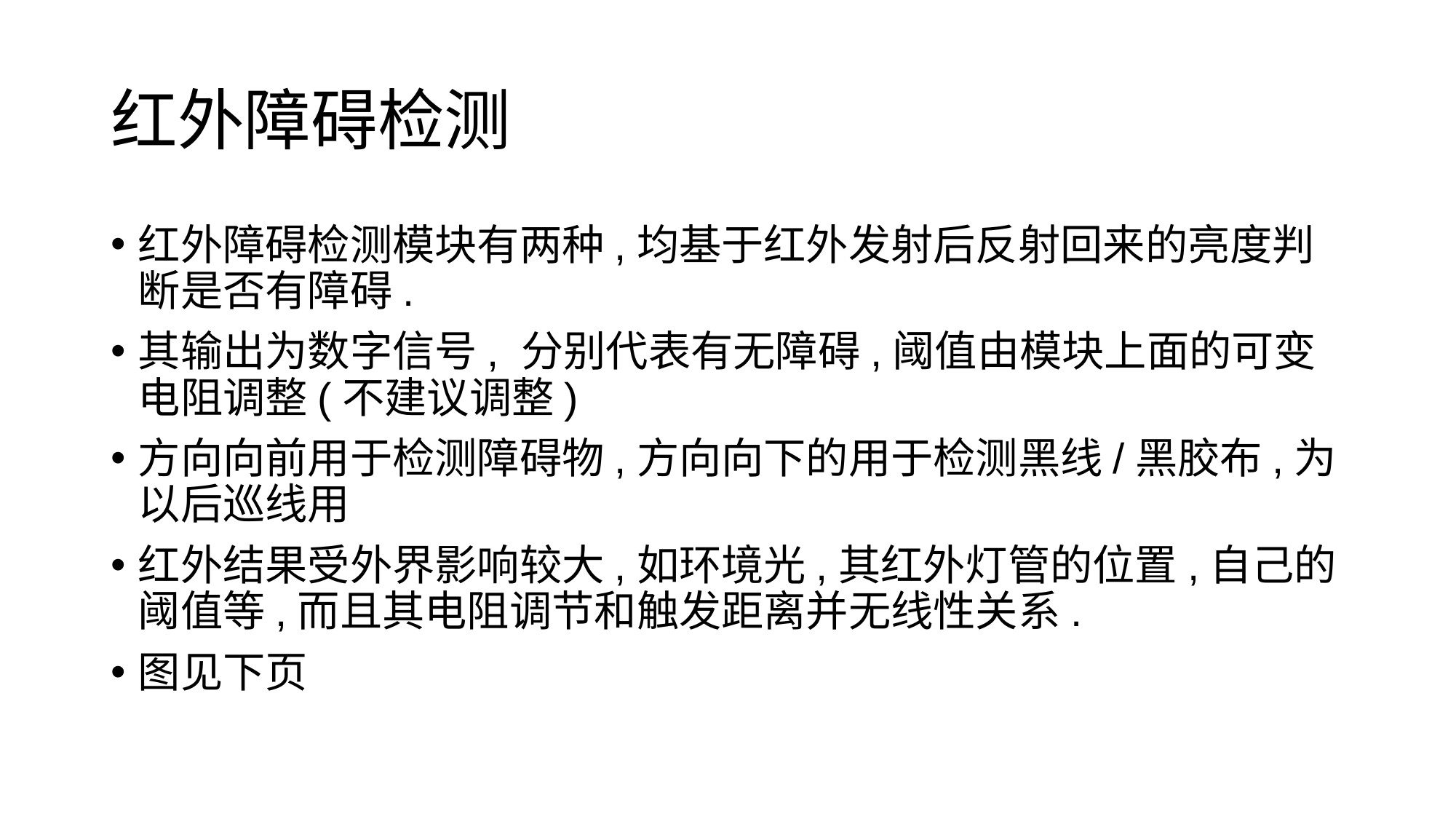

# 红外障碍检测
红外障碍检测模块有两种,均基于红外发射后反射回来的亮度判断是否有障碍.
其输出为数字信号, 分别代表有无障碍,阈值由模块上面的可变电阻调整(不建议调整)
方向向前用于检测障碍物,方向向下的用于检测黑线/黑胶布,为以后巡线用
红外结果受外界影响较大,如环境光,其红外灯管的位置,自己的阈值等,而且其电阻调节和触发距离并无线性关系.
图见下页